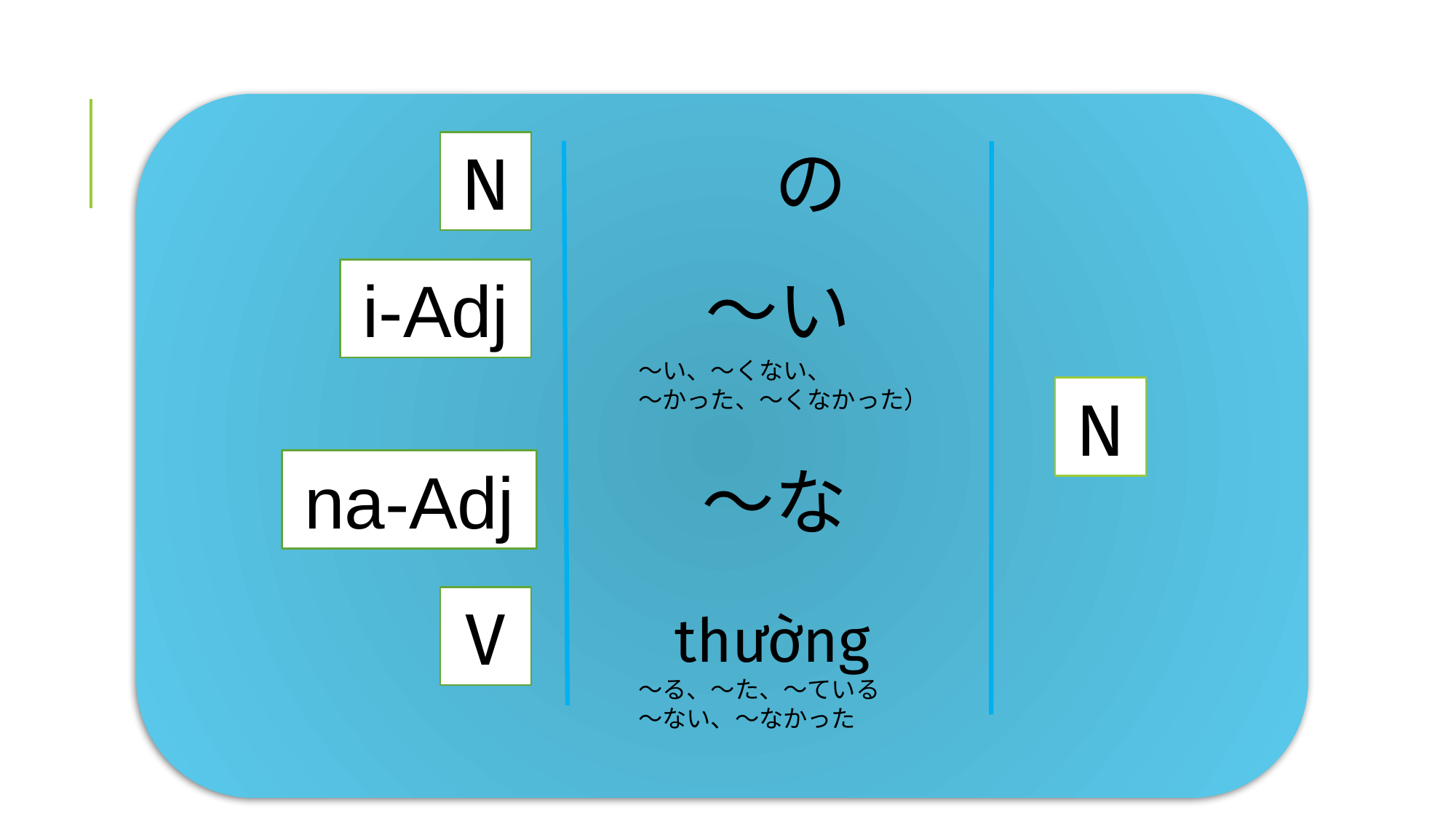

N
の
i-Adj
～い
～い、～くない、
～かった、～くなかった）
N
na-Adj
～な
V
thường
～る、～た、～ている
～ない、～なかった